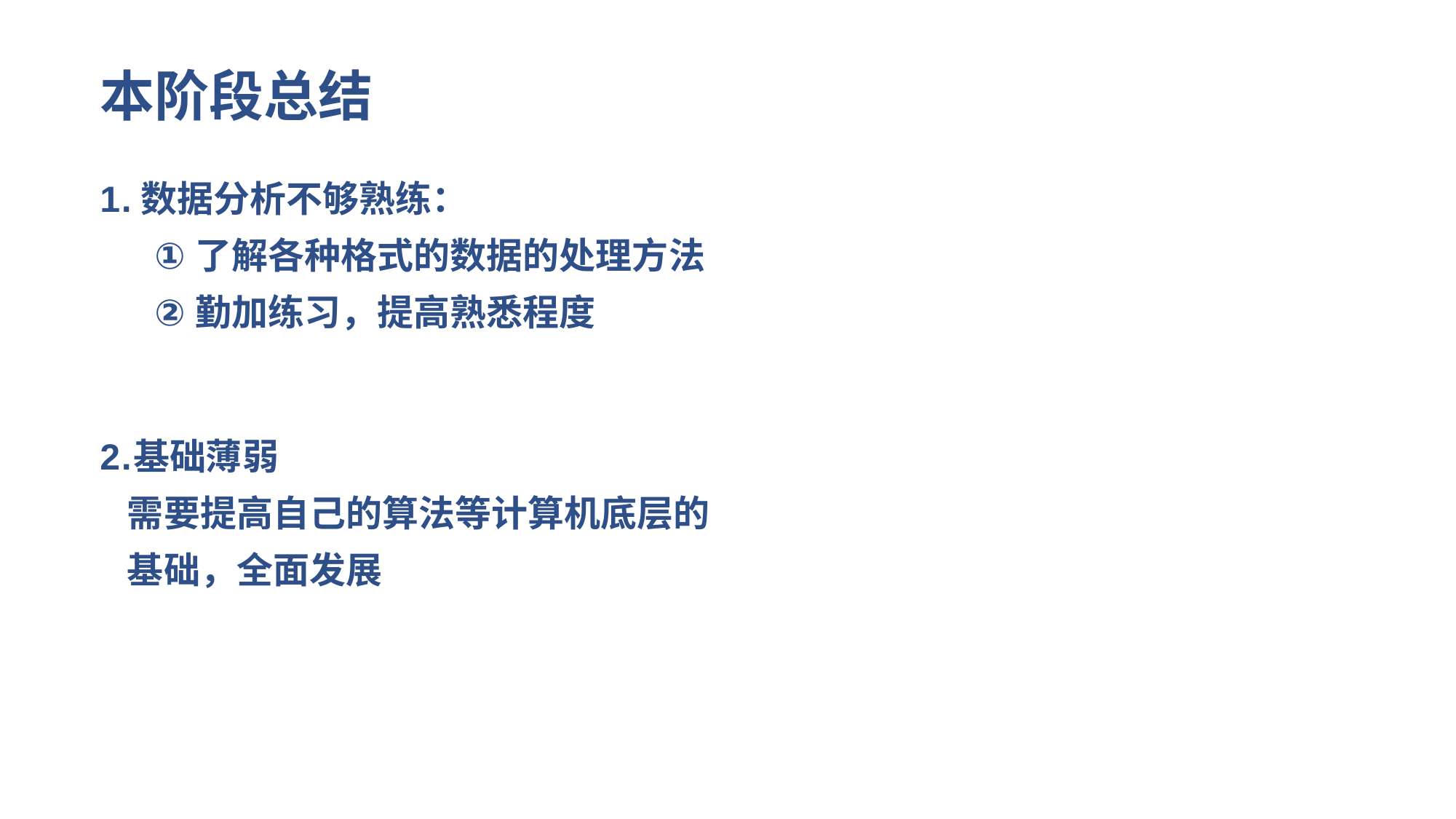

# 本阶段总结
数据分析不够熟练：
了解各种格式的数据的处理方法
勤加练习，提高熟悉程度

基础薄弱
需要提高自己的算法等计算机底层的基础，全面发展